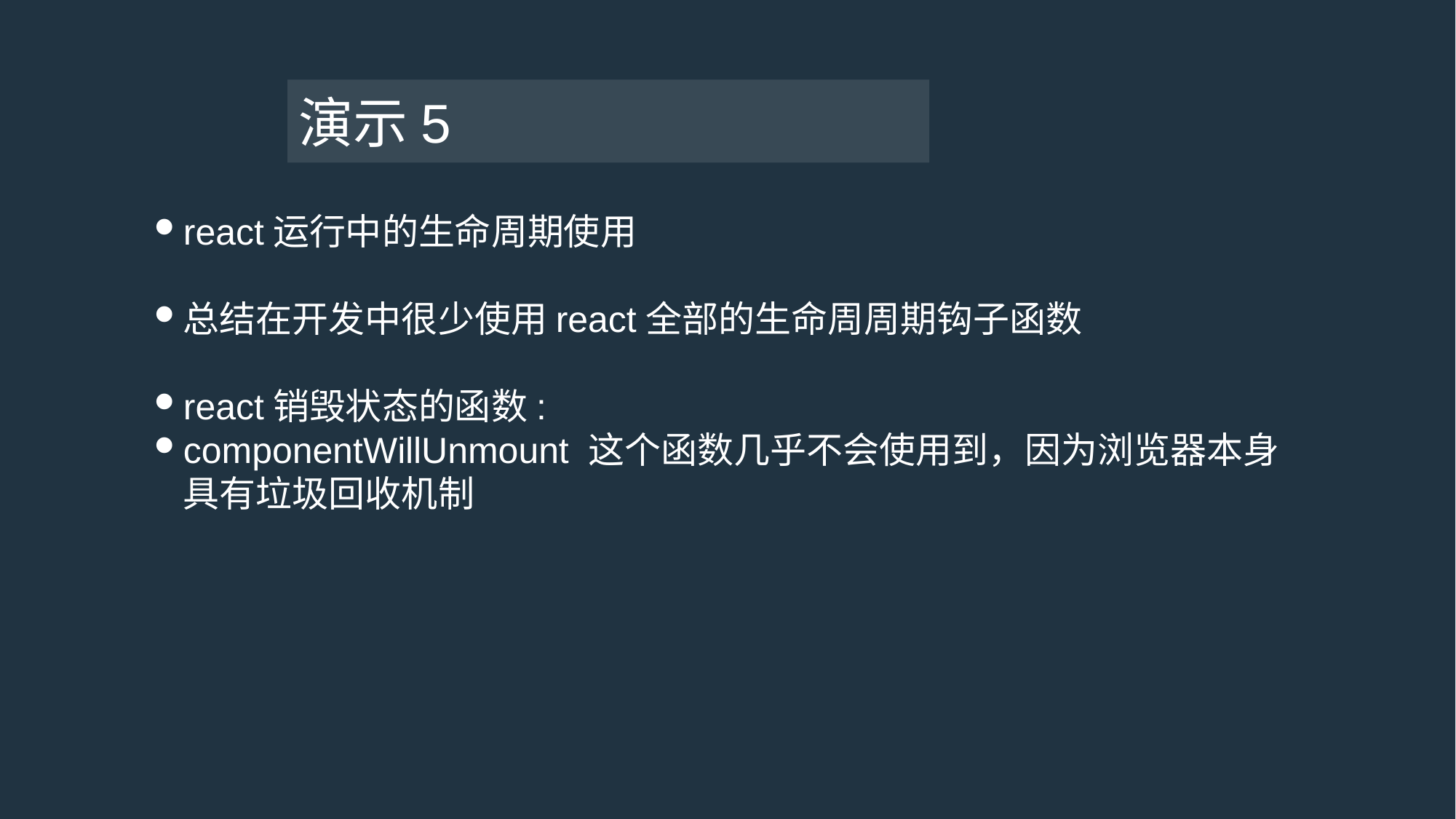

# 演示5
react运行中的生命周期使用

总结在开发中很少使用react全部的生命周周期钩子函数

react销毁状态的函数:
componentWillUnmount 这个函数几乎不会使用到，因为浏览器本身具有垃圾回收机制